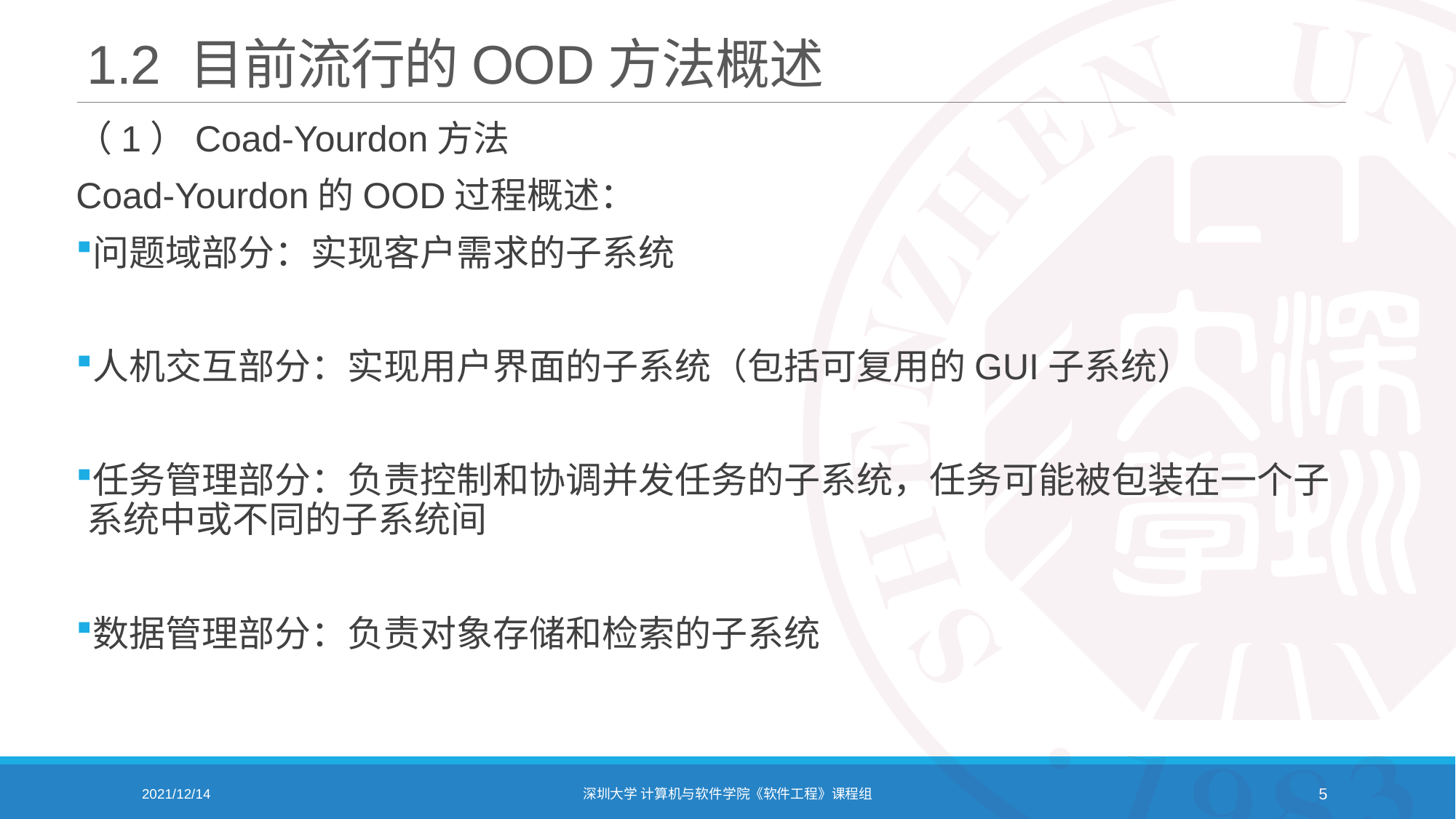

# 1.2 目前流行的OOD方法概述
（1）Coad-Yourdon方法
Coad-Yourdon的OOD过程概述：
问题域部分：实现客户需求的子系统

人机交互部分：实现用户界面的子系统（包括可复用的GUI子系统）

任务管理部分：负责控制和协调并发任务的子系统，任务可能被包装在一个子系统中或不同的子系统间

数据管理部分：负责对象存储和检索的子系统

2021/12/14
深圳大学 计算机与软件学院《软件工程》课程组
5